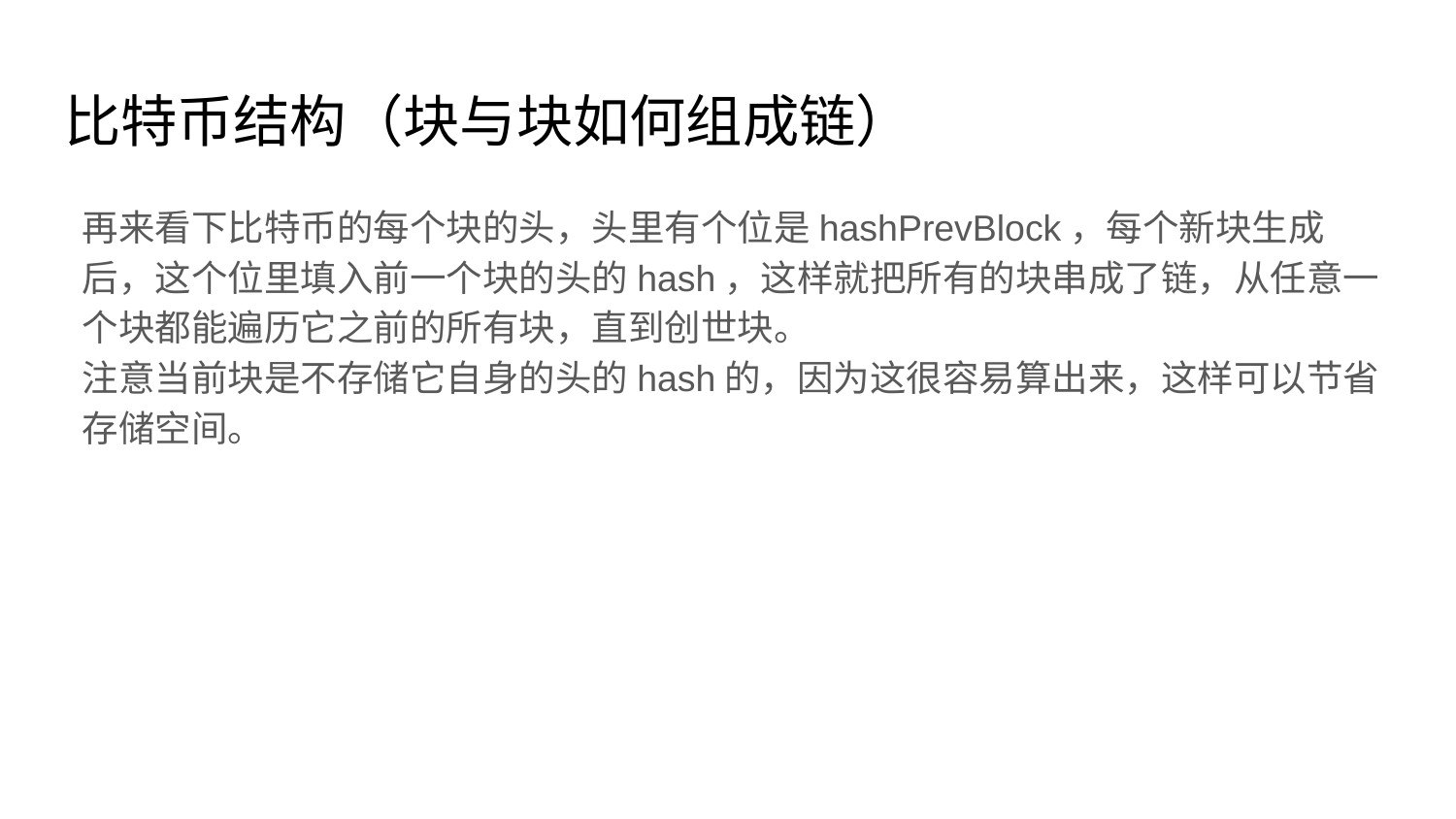

# 比特币结构（块与块如何组成链）
再来看下比特币的每个块的头，头里有个位是hashPrevBlock，每个新块生成后，这个位里填入前一个块的头的hash，这样就把所有的块串成了链，从任意一个块都能遍历它之前的所有块，直到创世块。
注意当前块是不存储它自身的头的hash的，因为这很容易算出来，这样可以节省存储空间。